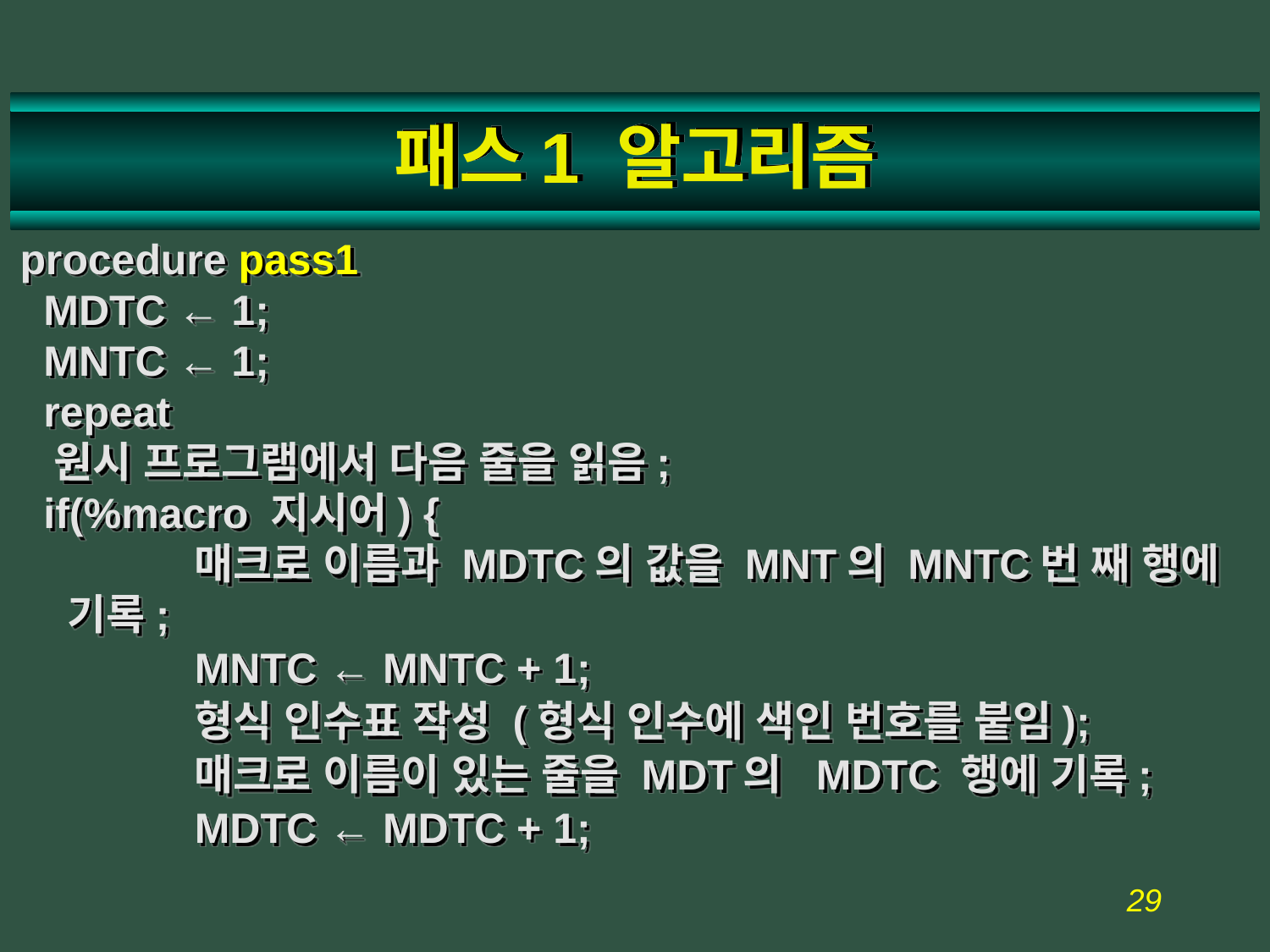

# 패스1 알고리즘
procedure pass1
  MDTC ← 1;
  MNTC ← 1;
  repeat
  원시 프로그램에서 다음 줄을 읽음;
  if(%macro 지시어) {
  		매크로 이름과 MDTC의 값을 MNT의 MNTC번 째 행에 기록;
		MNTC ← MNTC + 1;
		형식 인수표 작성 (형식 인수에 색인 번호를 붙임);
		매크로 이름이 있는 줄을 MDT의  MDTC 행에 기록;
		MDTC ← MDTC + 1;
29